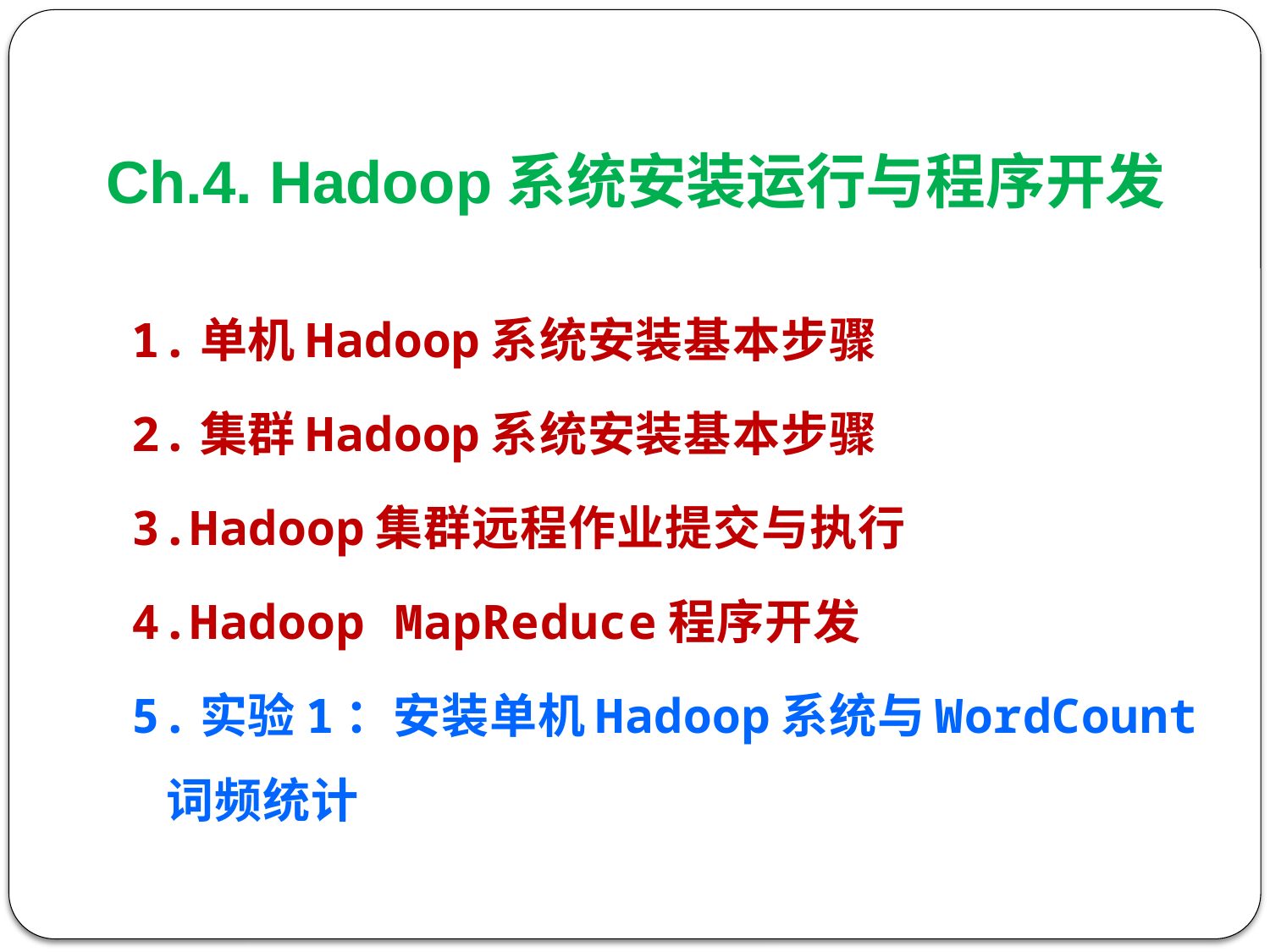

# Ch.4. Hadoop系统安装运行与程序开发
1.单机Hadoop系统安装基本步骤
2.集群Hadoop系统安装基本步骤
3.Hadoop集群远程作业提交与执行
4.Hadoop MapReduce程序开发
5.实验1：安装单机Hadoop系统与WordCount词频统计